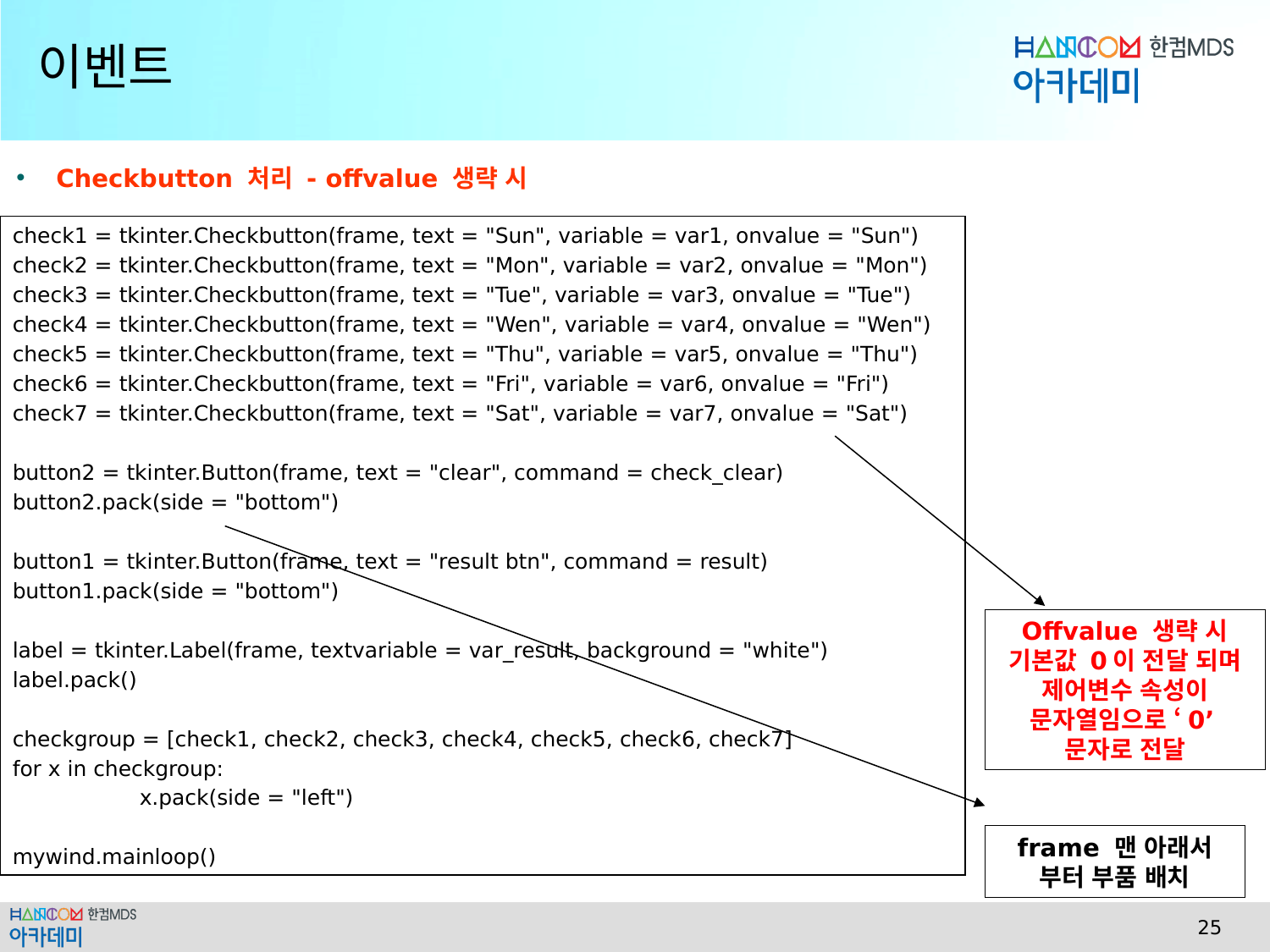

# 이벤트
Checkbutton 처리 - offvalue 생략 시
check1 = tkinter.Checkbutton(frame, text = "Sun", variable = var1, onvalue = "Sun")
check2 = tkinter.Checkbutton(frame, text = "Mon", variable = var2, onvalue = "Mon")
check3 = tkinter.Checkbutton(frame, text = "Tue", variable = var3, onvalue = "Tue")
check4 = tkinter.Checkbutton(frame, text = "Wen", variable = var4, onvalue = "Wen")
check5 = tkinter.Checkbutton(frame, text = "Thu", variable = var5, onvalue = "Thu")
check6 = tkinter.Checkbutton(frame, text = "Fri", variable = var6, onvalue = "Fri")
check7 = tkinter.Checkbutton(frame, text = "Sat", variable = var7, onvalue = "Sat")

button2 = tkinter.Button(frame, text = "clear", command = check_clear)
button2.pack(side = "bottom")

button1 = tkinter.Button(frame, text = "result btn", command = result)
button1.pack(side = "bottom")

label = tkinter.Label(frame, textvariable = var_result, background = "white")
label.pack()

checkgroup = [check1, check2, check3, check4, check5, check6, check7]
for x in checkgroup:
	x.pack(side = "left")

mywind.mainloop()
Offvalue 생략 시 기본값 0이 전달 되며 제어변수 속성이 문자열임으로 ‘0’문자로 전달
frame 맨 아래서 부터 부품 배치
                               25